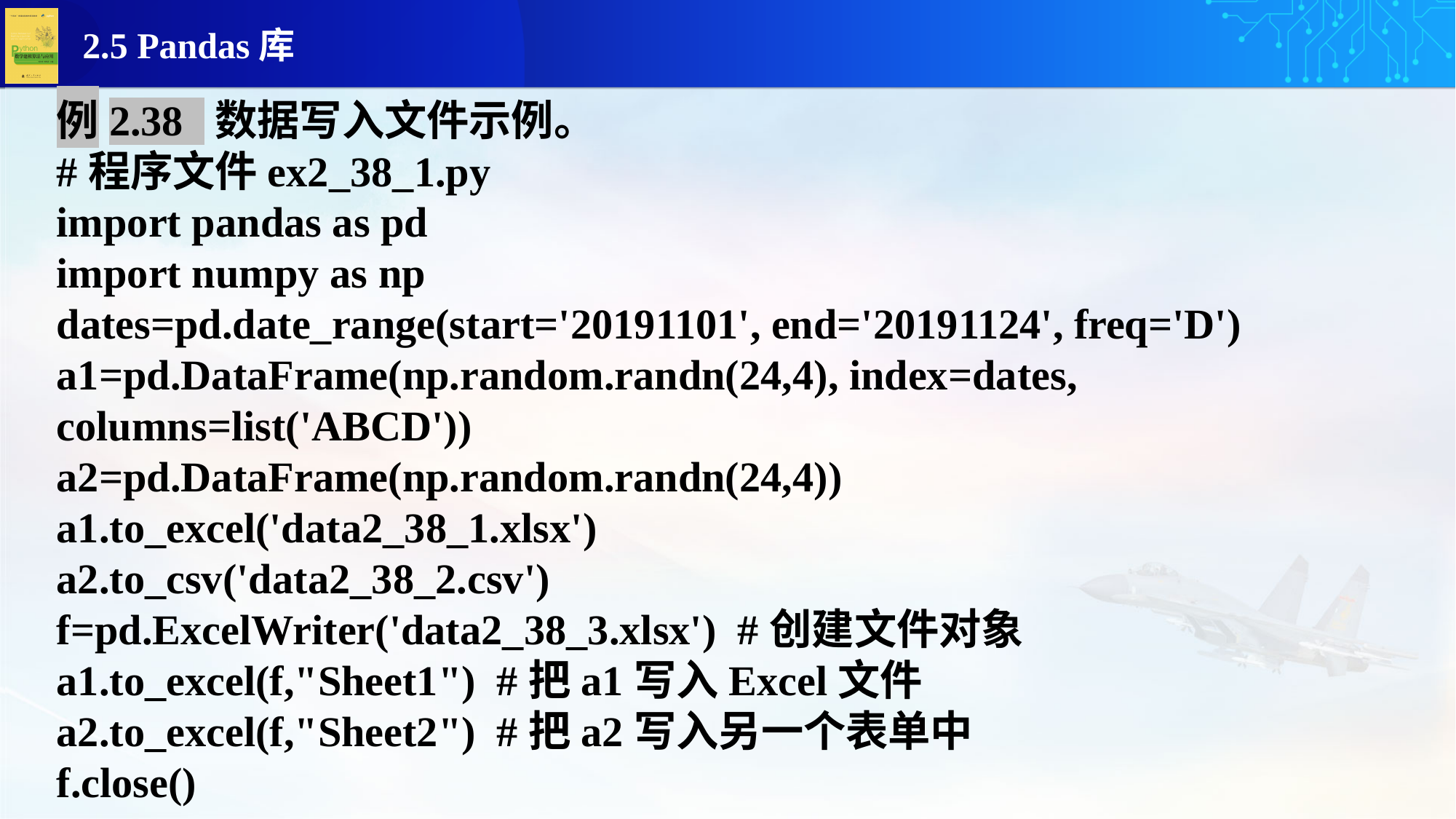

例2.38  数据写入文件示例。
#程序文件ex2_38_1.py
import pandas as pd
import numpy as np
dates=pd.date_range(start='20191101', end='20191124', freq='D')
a1=pd.DataFrame(np.random.randn(24,4), index=dates, columns=list('ABCD'))
a2=pd.DataFrame(np.random.randn(24,4))
a1.to_excel('data2_38_1.xlsx')
a2.to_csv('data2_38_2.csv')
f=pd.ExcelWriter('data2_38_3.xlsx')  #创建文件对象
a1.to_excel(f,"Sheet1")  #把a1写入Excel文件
a2.to_excel(f,"Sheet2")  #把a2写入另一个表单中
f.close()